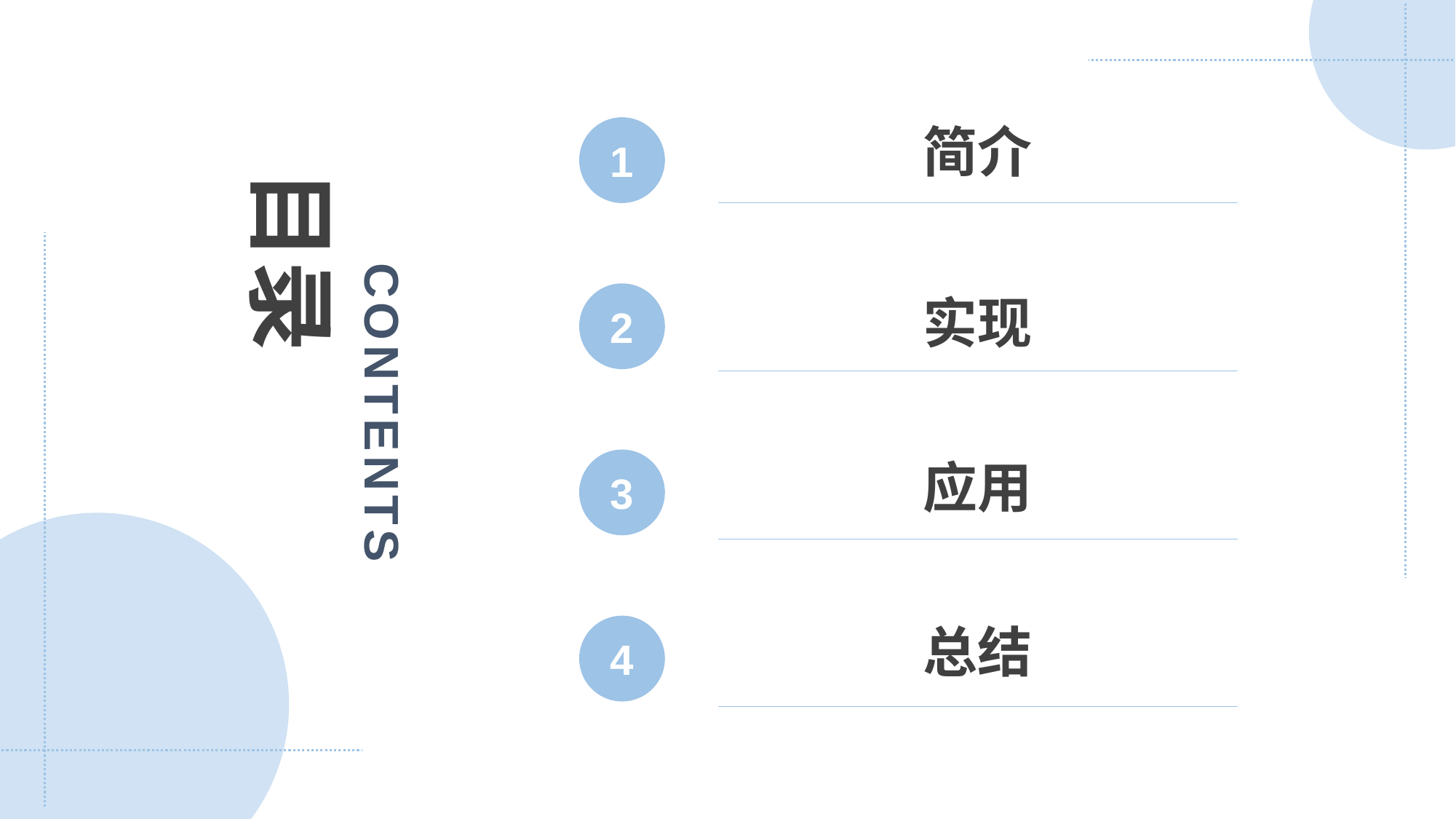

简介
1
目录
CONTENTS
2
实现
应用
3

总结
4